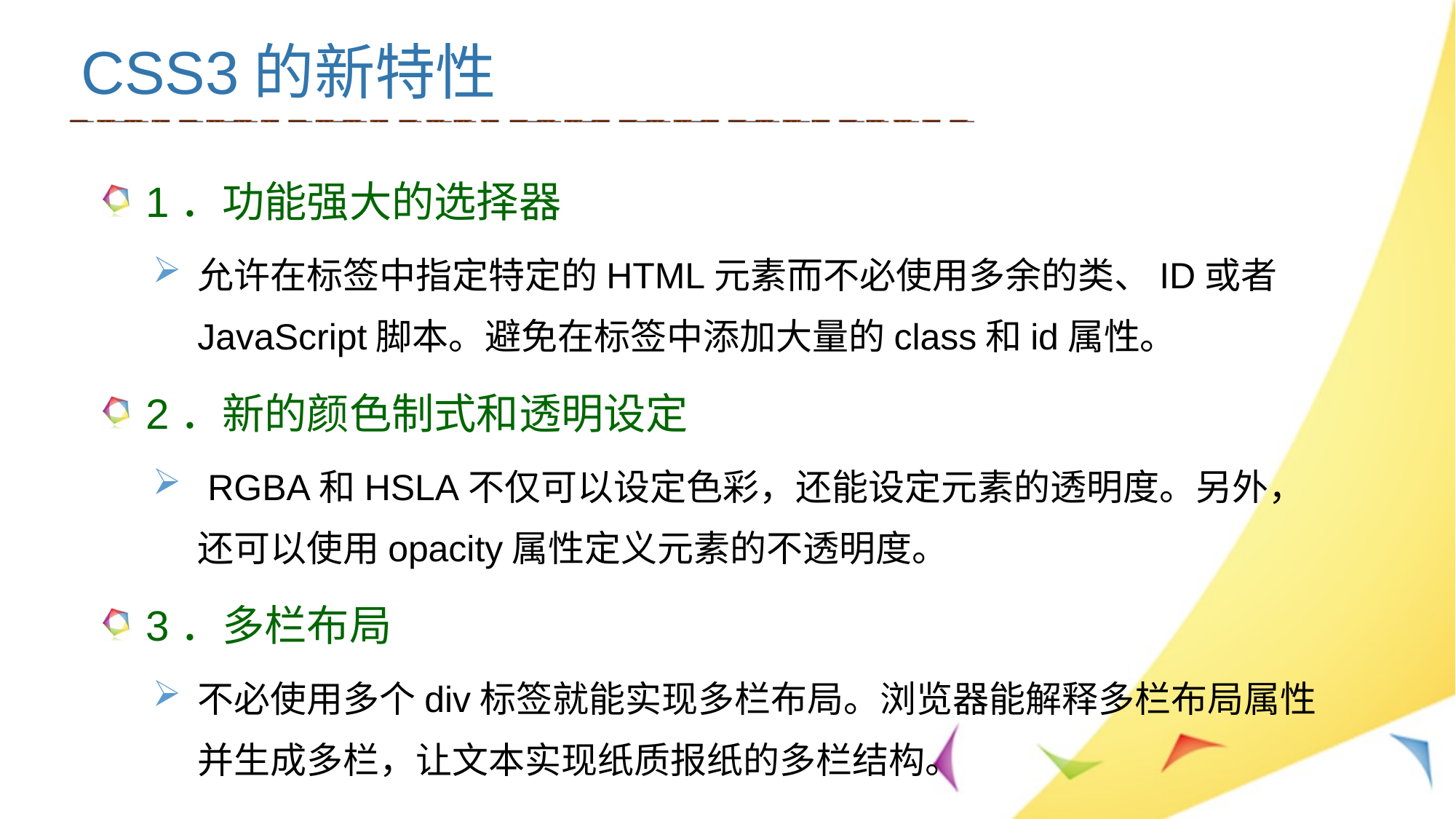

CSS3的新特性
1．功能强大的选择器
允许在标签中指定特定的HTML元素而不必使用多余的类、ID或者JavaScript脚本。避免在标签中添加大量的class和id属性。
2．新的颜色制式和透明设定
 RGBA和HSLA不仅可以设定色彩，还能设定元素的透明度。另外，还可以使用opacity属性定义元素的不透明度。
3．多栏布局
不必使用多个div标签就能实现多栏布局。浏览器能解释多栏布局属性并生成多栏，让文本实现纸质报纸的多栏结构。